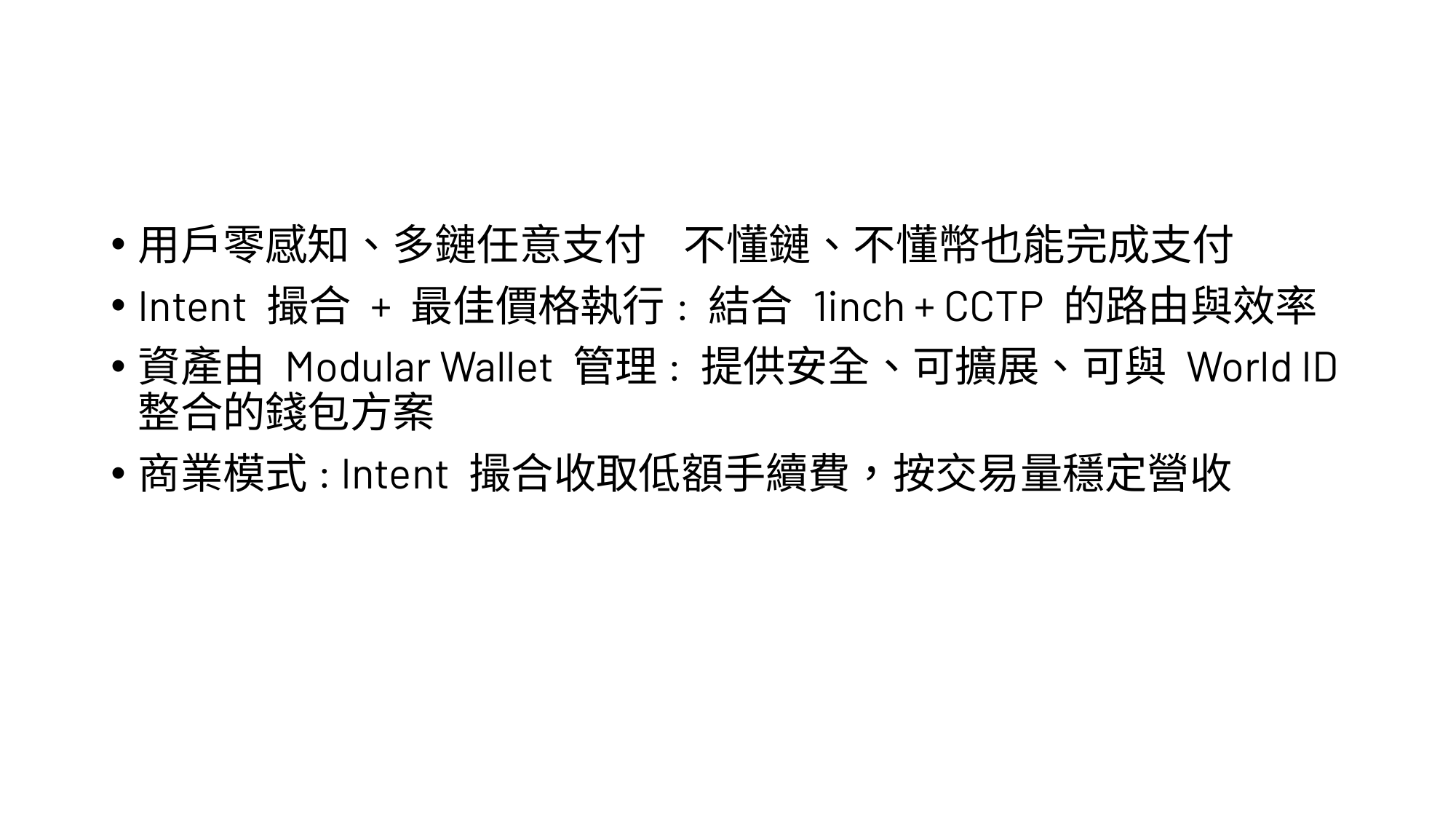

#
用戶零感知、多鏈任意支付	不懂鏈、不懂幣也能完成支付
Intent 撮合 + 最佳價格執行: 結合 1inch + CCTP 的路由與效率
資產由 Modular Wallet 管理: 提供安全、可擴展、可與 World ID 整合的錢包方案
商業模式: Intent 撮合收取低額手續費，按交易量穩定營收